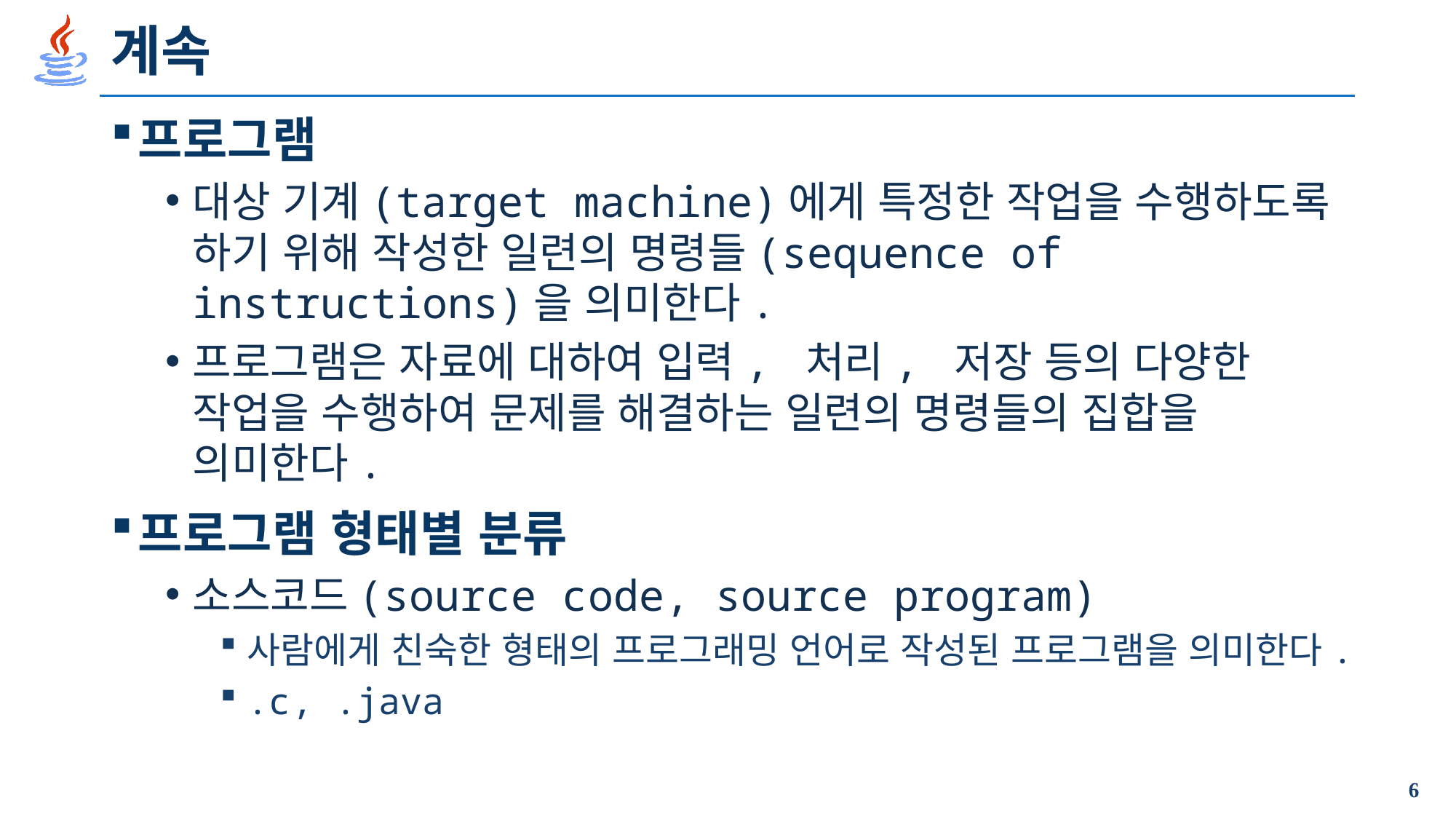

# 계속
프로그램
대상 기계(target machine)에게 특정한 작업을 수행하도록 하기 위해 작성한 일련의 명령들(sequence of instructions)을 의미한다.
프로그램은 자료에 대하여 입력, 처리, 저장 등의 다양한 작업을 수행하여 문제를 해결하는 일련의 명령들의 집합을 의미한다.
프로그램 형태별 분류
소스코드(source code, source program)
사람에게 친숙한 형태의 프로그래밍 언어로 작성된 프로그램을 의미한다.
.c, .java

6